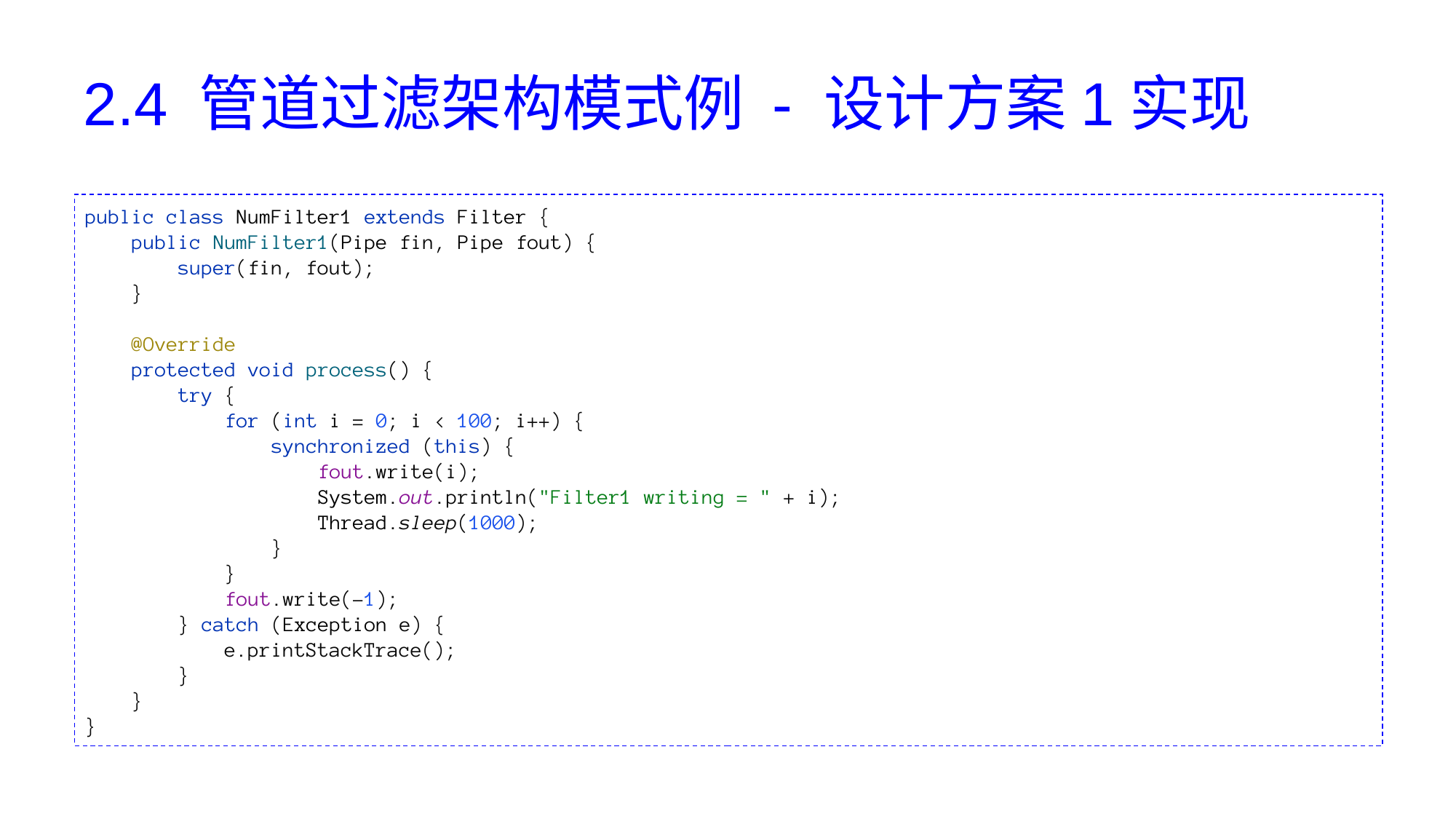

# 2.4 管道过滤架构模式例 - 设计方案1实现

public class NumFilter1 extends Filter {
    public NumFilter1(Pipe fin, Pipe fout) {
        super(fin, fout);
    }
    @Override
    protected void process() {
        try {
            for (int i = 0; i < 100; i++) {
                synchronized (this) {
                    fout.write(i);
                    System.out.println("Filter1 writing = " + i);
                    Thread.sleep(1000);
                }
            }
            fout.write(-1);
        } catch (Exception e) {
            e.printStackTrace();
        }
    }
}
39